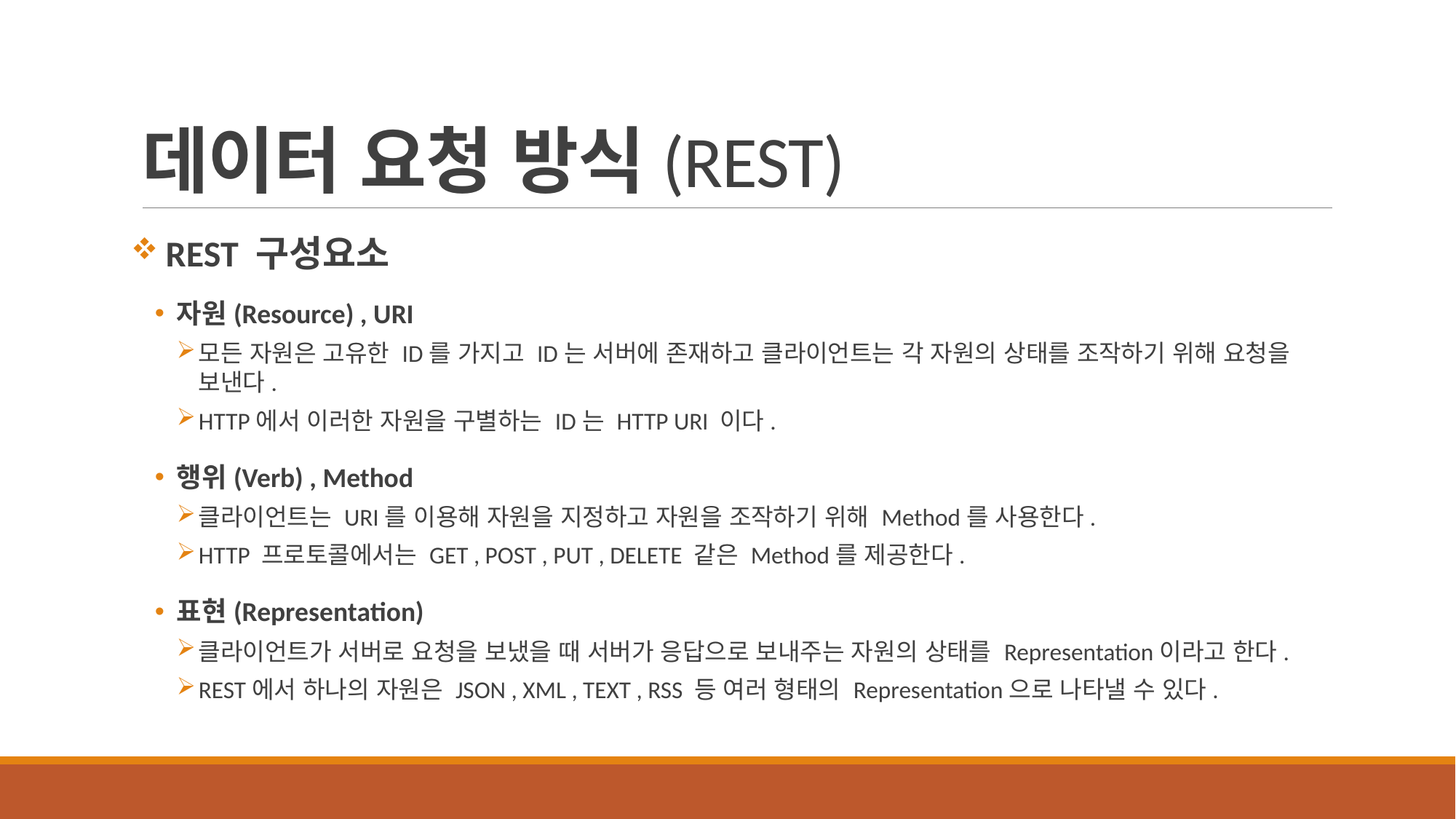

# 데이터 요청 방식(REST)
 REST 구성요소
자원(Resource) , URI
모든 자원은 고유한 ID를 가지고 ID는 서버에 존재하고 클라이언트는 각 자원의 상태를 조작하기 위해 요청을 보낸다.
HTTP에서 이러한 자원을 구별하는 ID는 HTTP URI 이다.
행위(Verb) , Method
클라이언트는 URI를 이용해 자원을 지정하고 자원을 조작하기 위해 Method를 사용한다.
HTTP 프로토콜에서는 GET , POST , PUT , DELETE 같은 Method를 제공한다.
표현(Representation)
클라이언트가 서버로 요청을 보냈을 때 서버가 응답으로 보내주는 자원의 상태를 Representation이라고 한다.
REST에서 하나의 자원은 JSON , XML , TEXT , RSS 등 여러 형태의 Representation으로 나타낼 수 있다.